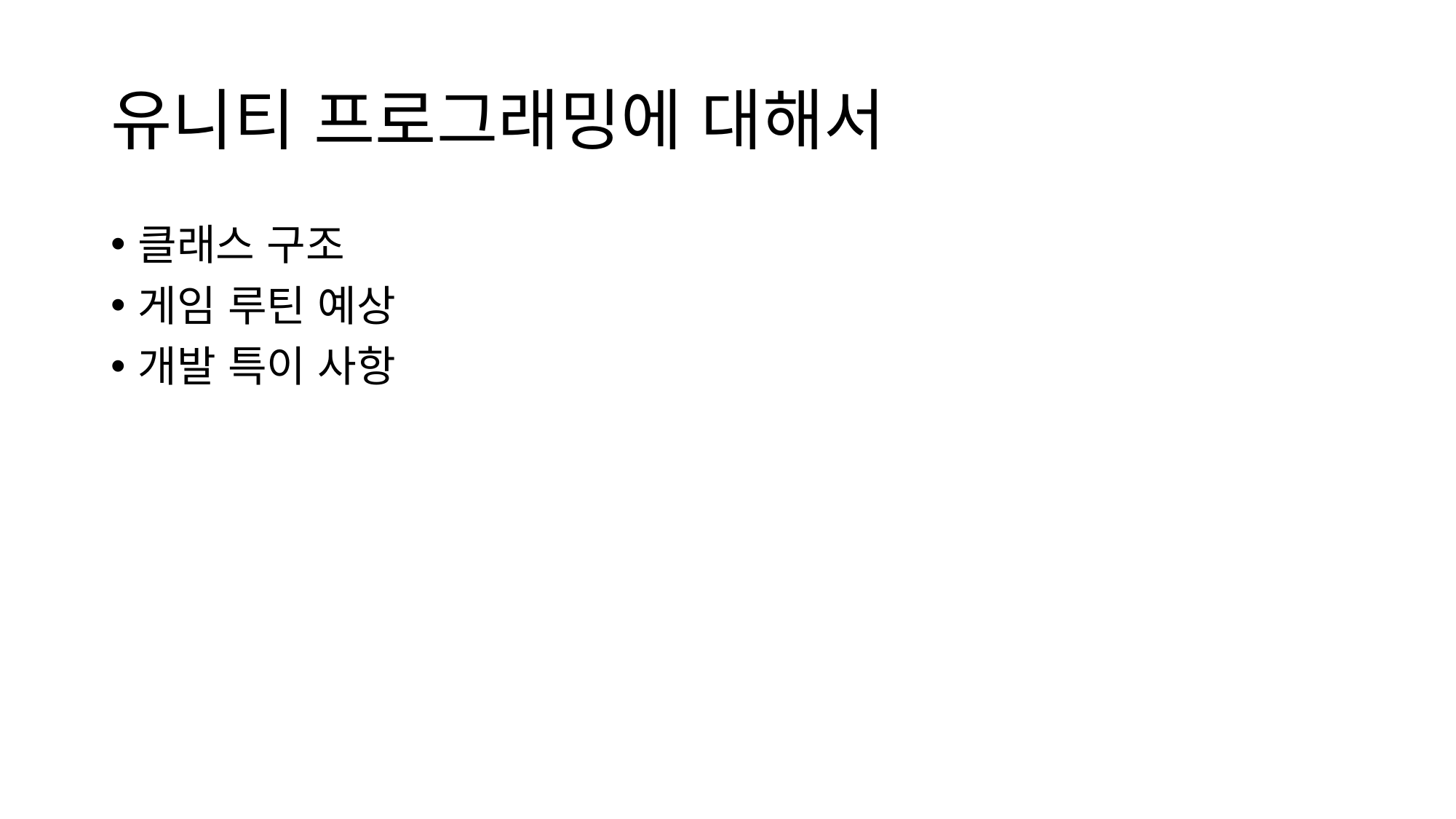

# 유니티 프로그래밍에 대해서
클래스 구조
게임 루틴 예상
개발 특이 사항